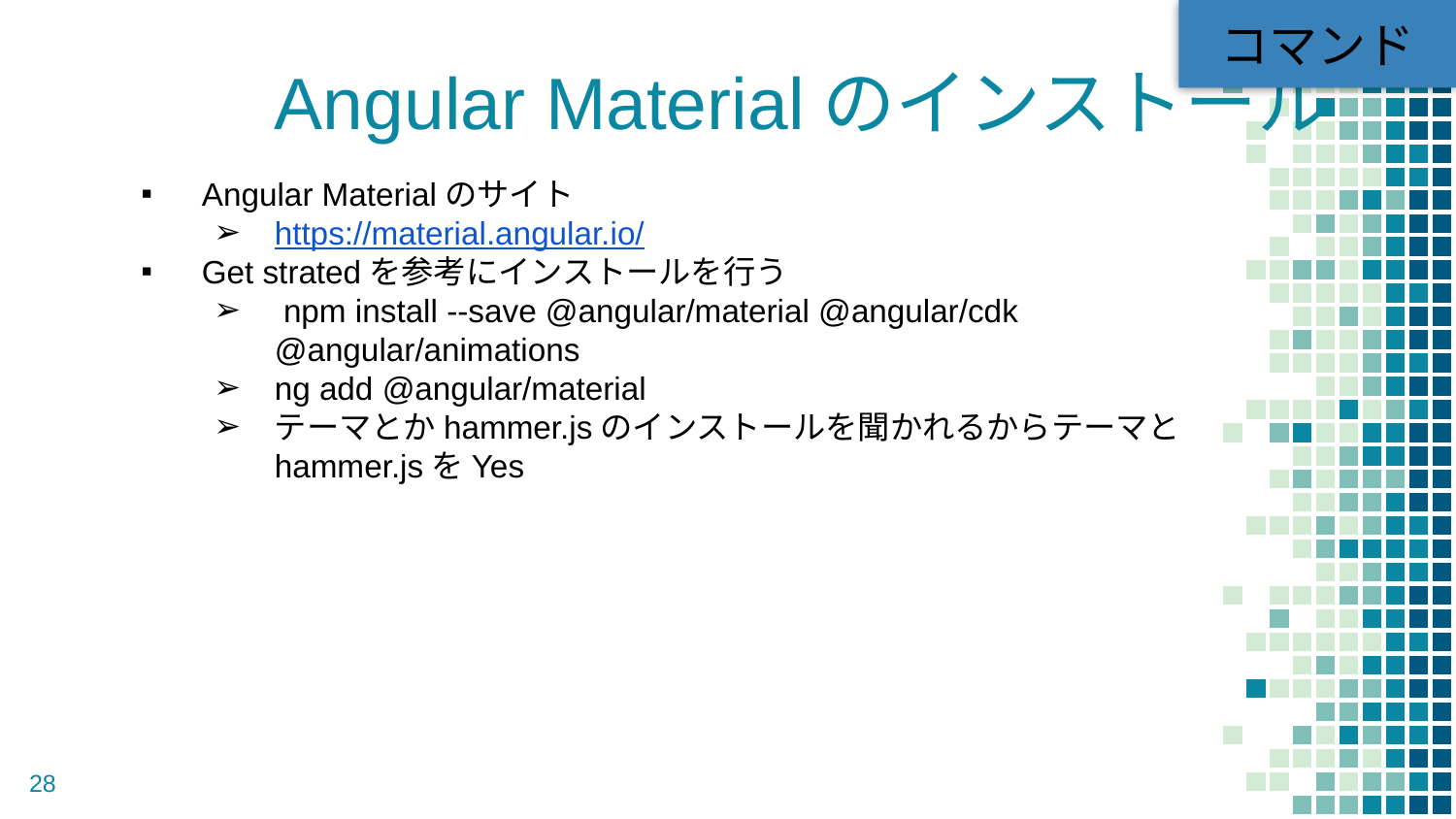

コマンド
# Angular Materialのインストール

Angular Materialのサイト
https://material.angular.io/
Get stratedを参考にインストールを行う
 npm install --save @angular/material @angular/cdk @angular/animations
ng add @angular/material
テーマとかhammer.jsのインストールを聞かれるからテーマとhammer.jsをYes

28